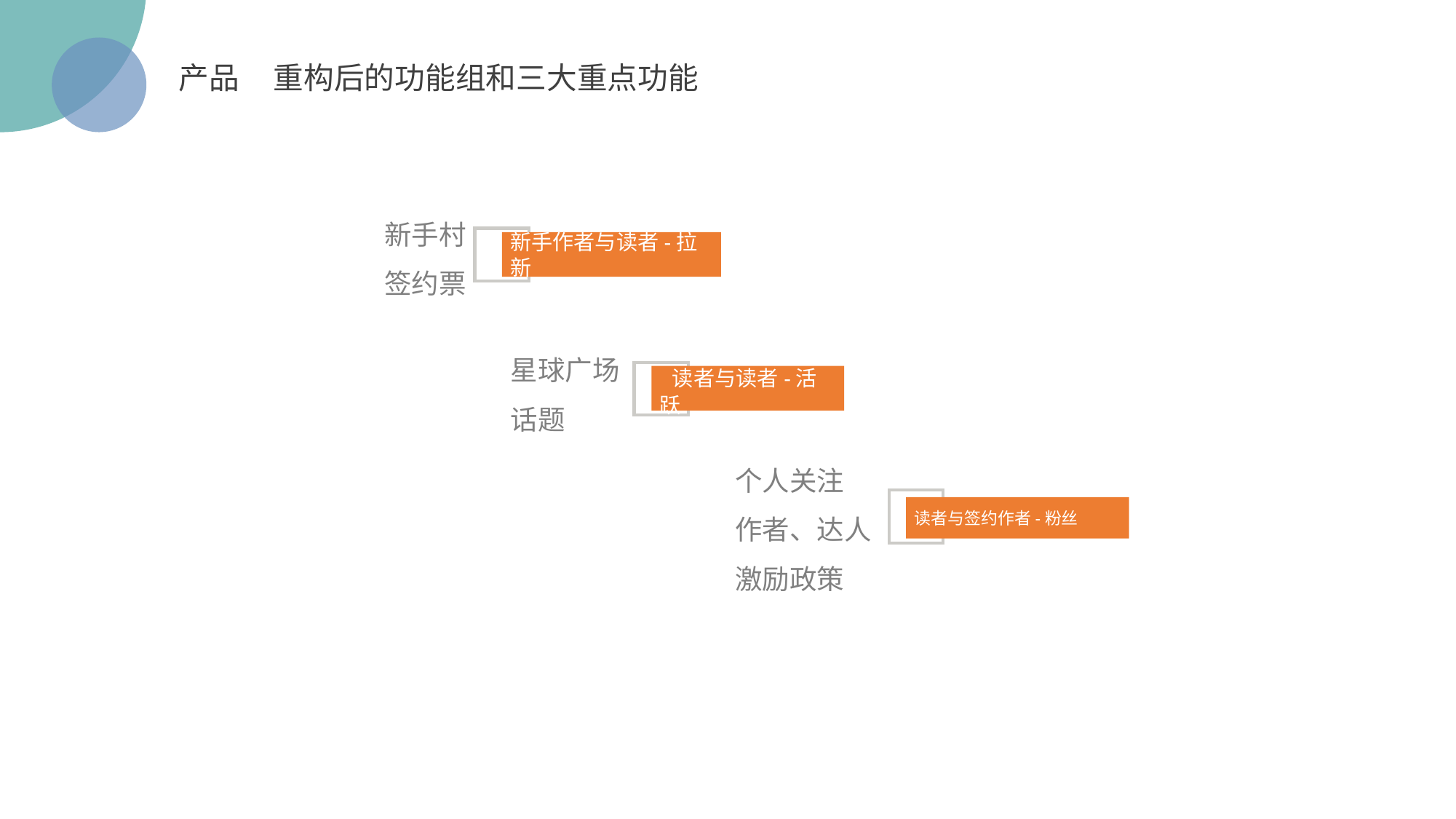

产品     重构后的功能组和三大重点功能
新手村
签约票

新手作者与读者-拉新
星球广场
话题

 读者与读者-活跃
个人关注
作者、达人
激励政策

读者与签约作者-粉丝